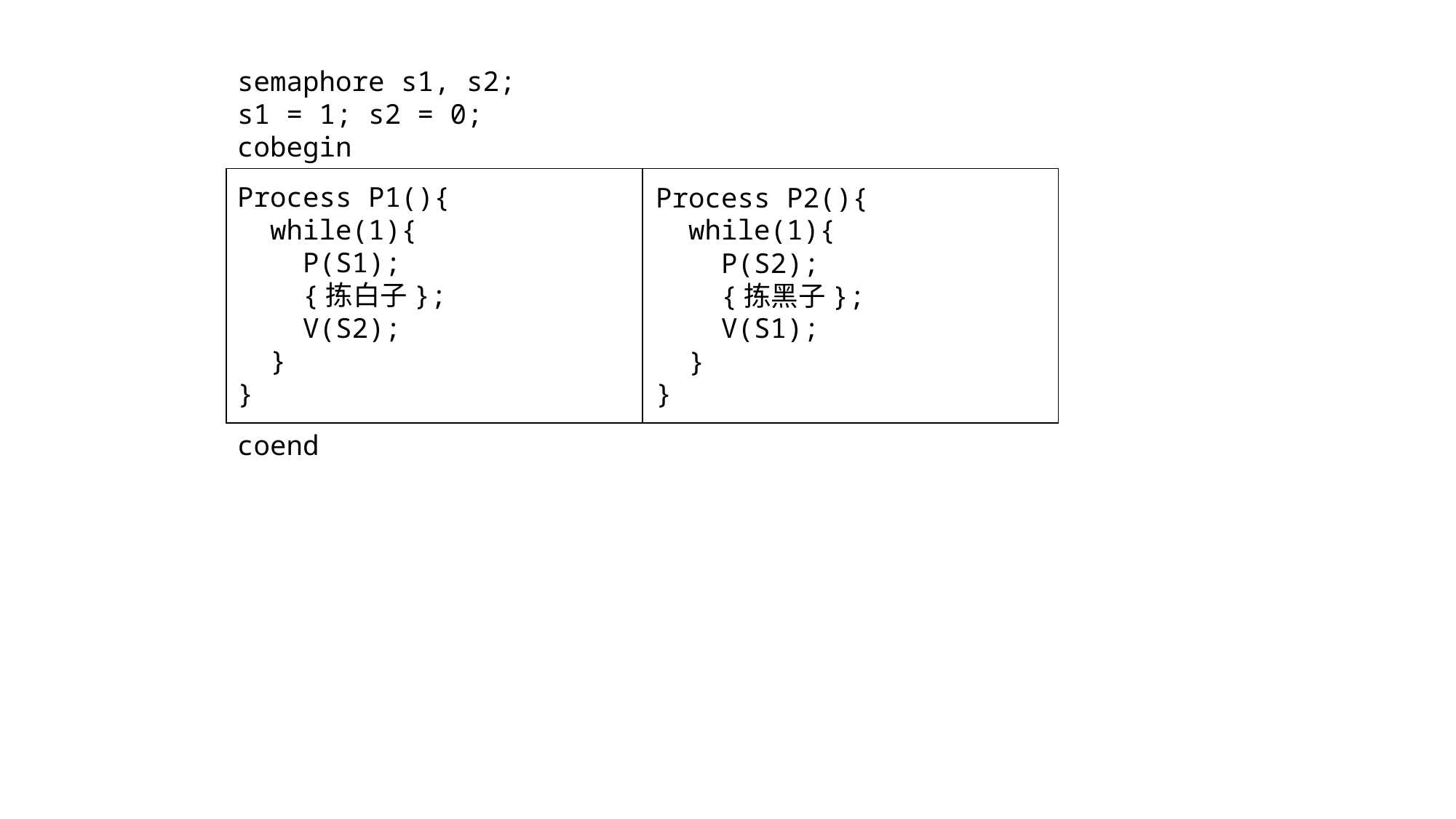

semaphore s1, s2;
s1 = 1; s2 = 0;
cobegin
|  |  |
| --- | --- |
Process P1(){
  while(1){
    P(S1);
    {拣白子};
    V(S2);
  }
}
Process P2(){
  while(1){
    P(S2);
    {拣黑子};
    V(S1);
  }
}
coend